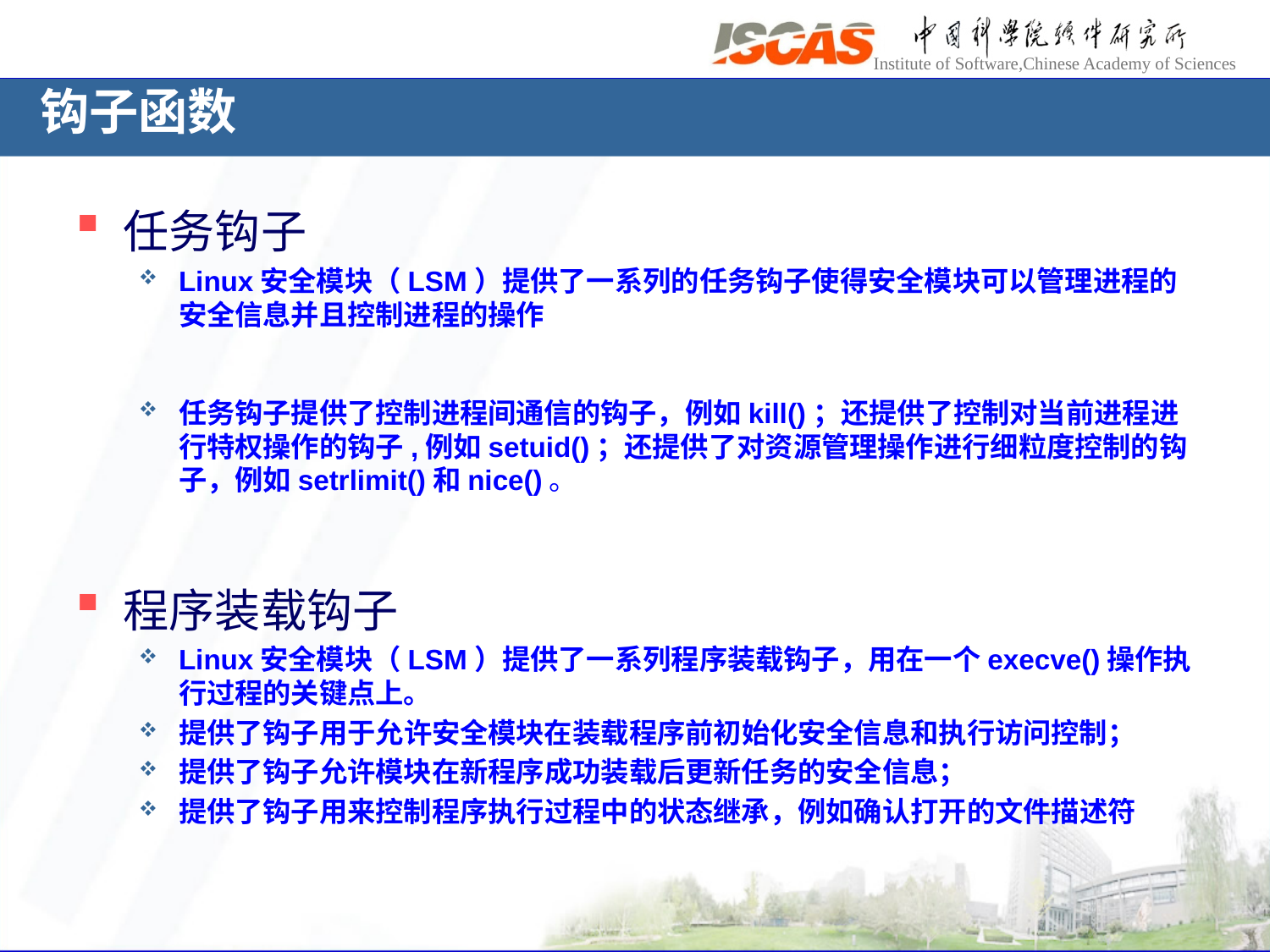

# 钩子函数
任务钩子
Linux安全模块（LSM）提供了一系列的任务钩子使得安全模块可以管理进程的安全信息并且控制进程的操作

任务钩子提供了控制进程间通信的钩子，例如kill()；还提供了控制对当前进程进行特权操作的钩子,例如setuid()；还提供了对资源管理操作进行细粒度控制的钩子，例如setrlimit()和nice()。

程序装载钩子
Linux安全模块（LSM）提供了一系列程序装载钩子，用在一个execve()操作执行过程的关键点上。
提供了钩子用于允许安全模块在装载程序前初始化安全信息和执行访问控制；
提供了钩子允许模块在新程序成功装载后更新任务的安全信息；
提供了钩子用来控制程序执行过程中的状态继承，例如确认打开的文件描述符